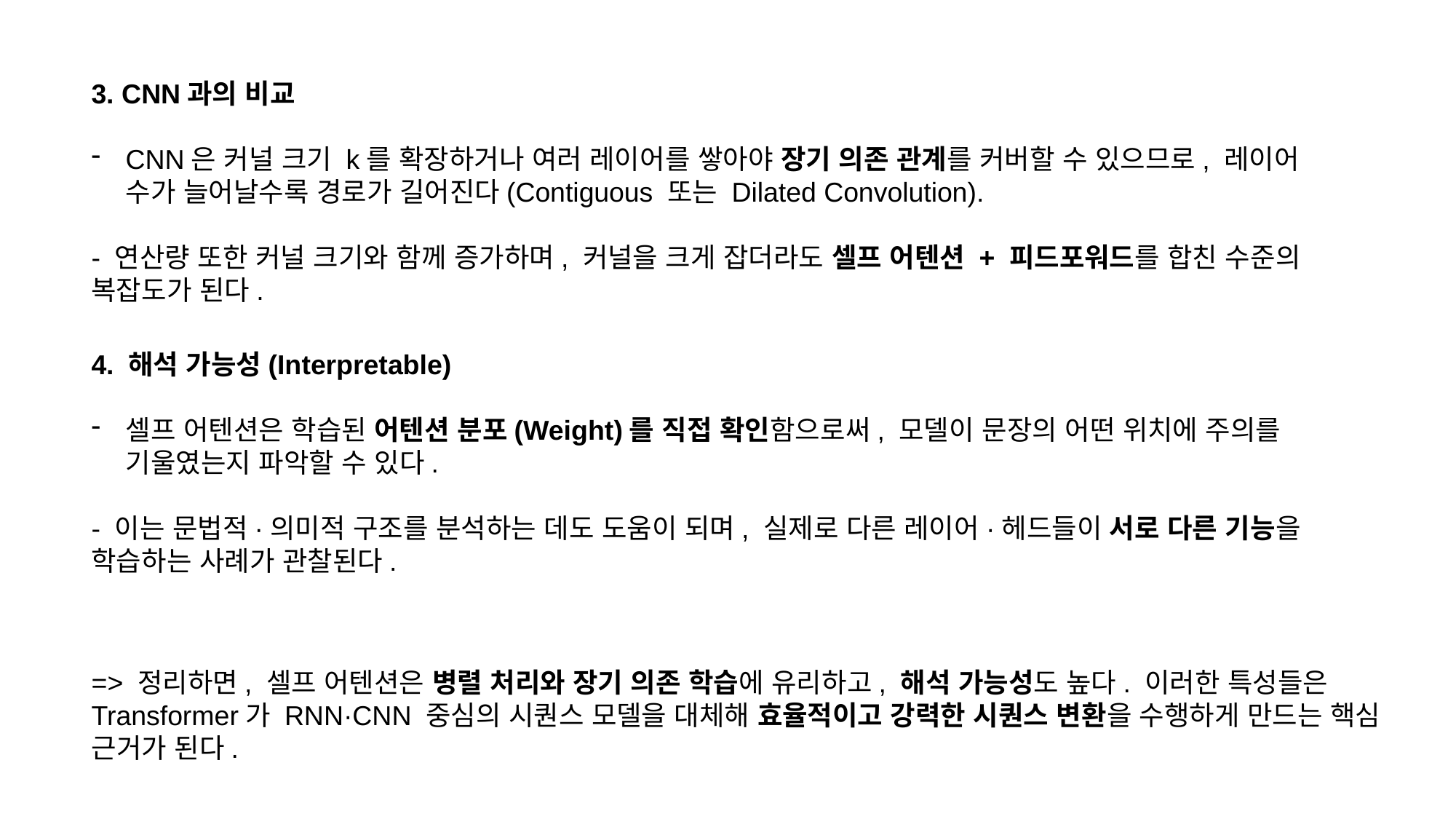

3. CNN과의 비교

CNN은 커널 크기 k를 확장하거나 여러 레이어를 쌓아야 장기 의존 관계를 커버할 수 있으므로, 레이어 수가 늘어날수록 경로가 길어진다(Contiguous 또는 Dilated Convolution).

- 연산량 또한 커널 크기와 함께 증가하며, 커널을 크게 잡더라도 셀프 어텐션 + 피드포워드를 합친 수준의 복잡도가 된다.
4. 해석 가능성(Interpretable)

셀프 어텐션은 학습된 어텐션 분포(Weight)를 직접 확인함으로써, 모델이 문장의 어떤 위치에 주의를 기울였는지 파악할 수 있다.

- 이는 문법적·의미적 구조를 분석하는 데도 도움이 되며, 실제로 다른 레이어·헤드들이 서로 다른 기능을 학습하는 사례가 관찰된다.
=> 정리하면, 셀프 어텐션은 병렬 처리와 장기 의존 학습에 유리하고, 해석 가능성도 높다. 이러한 특성들은 Transformer가 RNN·CNN 중심의 시퀀스 모델을 대체해 효율적이고 강력한 시퀀스 변환을 수행하게 만드는 핵심 근거가 된다.